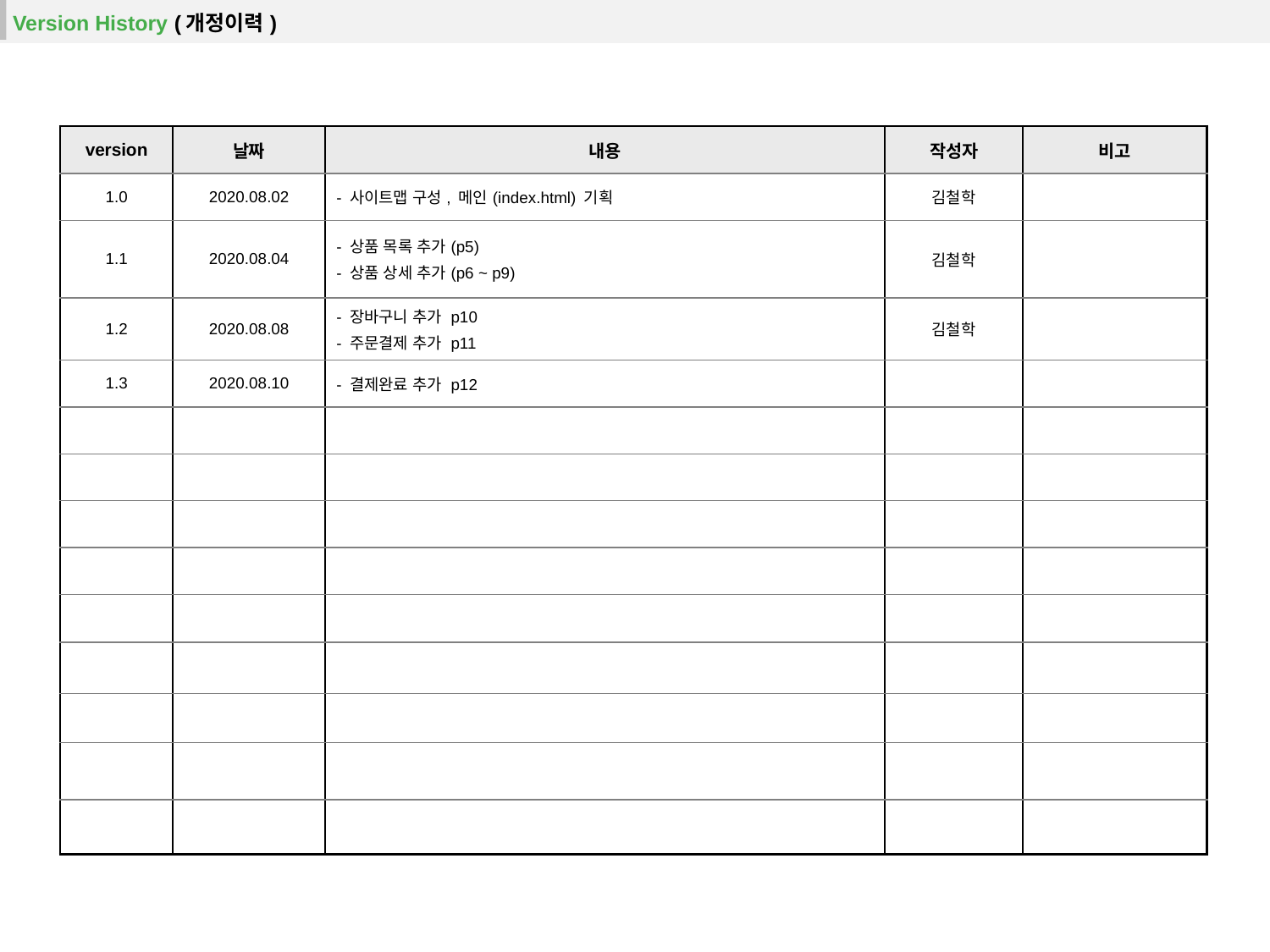

| Version History (개정이력) |
| --- |
| version | 날짜 | 내용 | 작성자 | 비고 |
| --- | --- | --- | --- | --- |
| 1.0 | 2020.08.02 | - 사이트맵 구성, 메인(index.html) 기획 | 김철학 |  |
| 1.1 | 2020.08.04 | - 상품 목록 추가(p5) - 상품 상세 추가(p6 ~ p9) | 김철학 |  |
| 1.2 | 2020.08.08 | - 장바구니 추가 p10 - 주문결제 추가 p11 | 김철학 |  |
| 1.3 | 2020.08.10 | - 결제완료 추가 p12 |  |  |
|  |  |  |  |  |
|  |  |  |  |  |
|  |  |  |  |  |
|  |  |  |  |  |
|  |  |  |  |  |
|  |  |  |  |  |
|  |  |  |  |  |
|  |  |  |  |  |
|  |  |  |  |  |